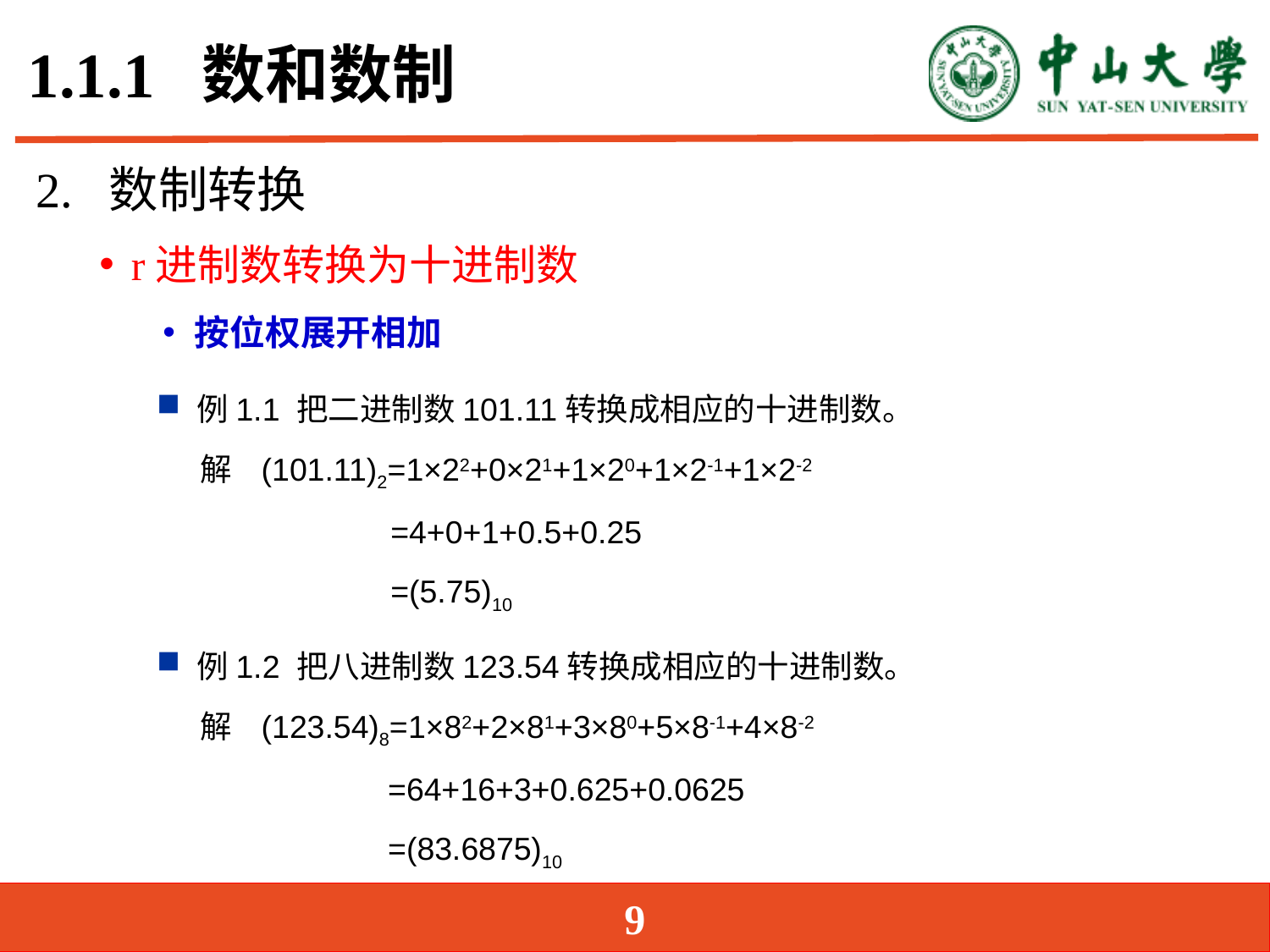

# 1.1.1  数和数制
2.  数制转换
r进制数转换为十进制数
按位权展开相加
例1.1 把二进制数101.11转换成相应的十进制数。
     解   (101.11)2=1×22+0×21+1×20+1×2-1+1×2-2
	            =4+0+1+0.5+0.25
	            =(5.75)10
例1.2 把八进制数123.54转换成相应的十进制数。
     解   (123.54)8=1×82+2×81+3×80+5×8-1+4×8-2
                          =64+16+3+0.625+0.0625
                          =(83.6875)10
9